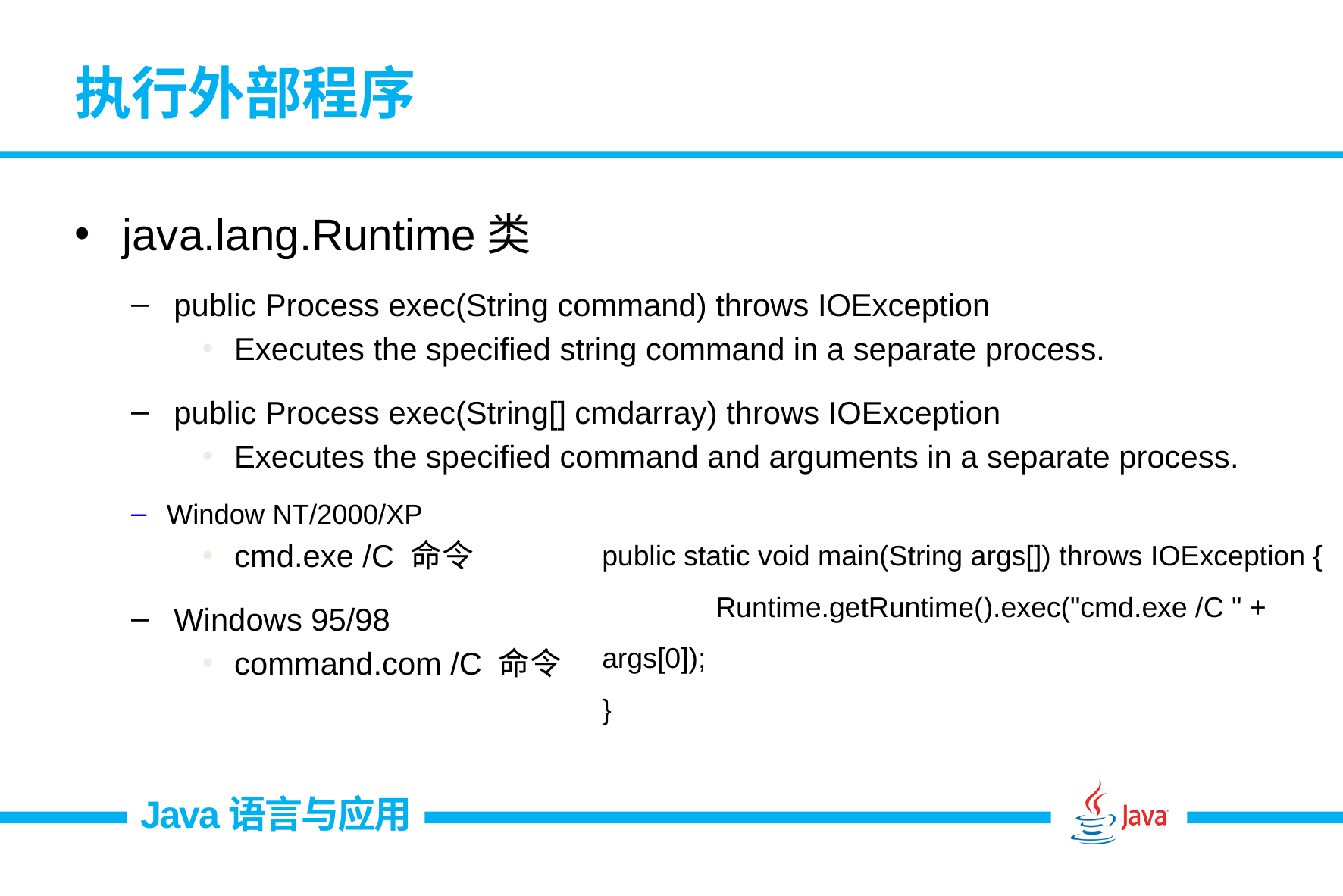

# 执行外部程序
java.lang.Runtime类
public Process exec(String command) throws IOException
Executes the specified string command in a separate process.
public Process exec(String[] cmdarray) throws IOException
Executes the specified command and arguments in a separate process.
Window NT/2000/XP
cmd.exe /C 命令
Windows 95/98
command.com /C 命令

	public static void main(String args[]) throws IOException {
		Runtime.getRuntime().exec("cmd.exe /C " + args[0]);
	}